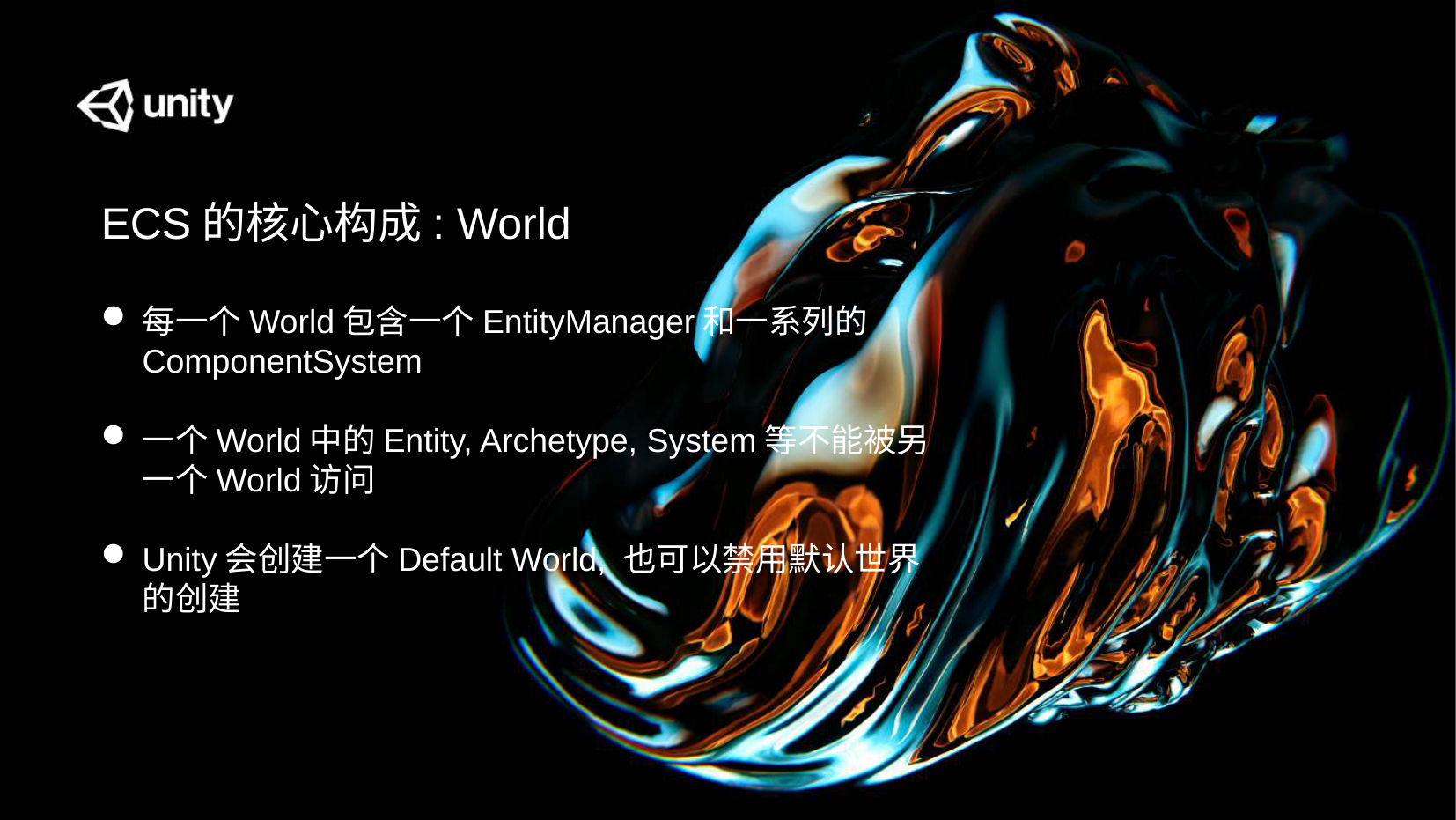

ECS的核心构成: World

每一个World包含一个EntityManager和一系列的ComponentSystem

一个World中的Entity, Archetype, System等不能被另一个World访问

Unity会创建一个Default World, 也可以禁用默认世界的创建